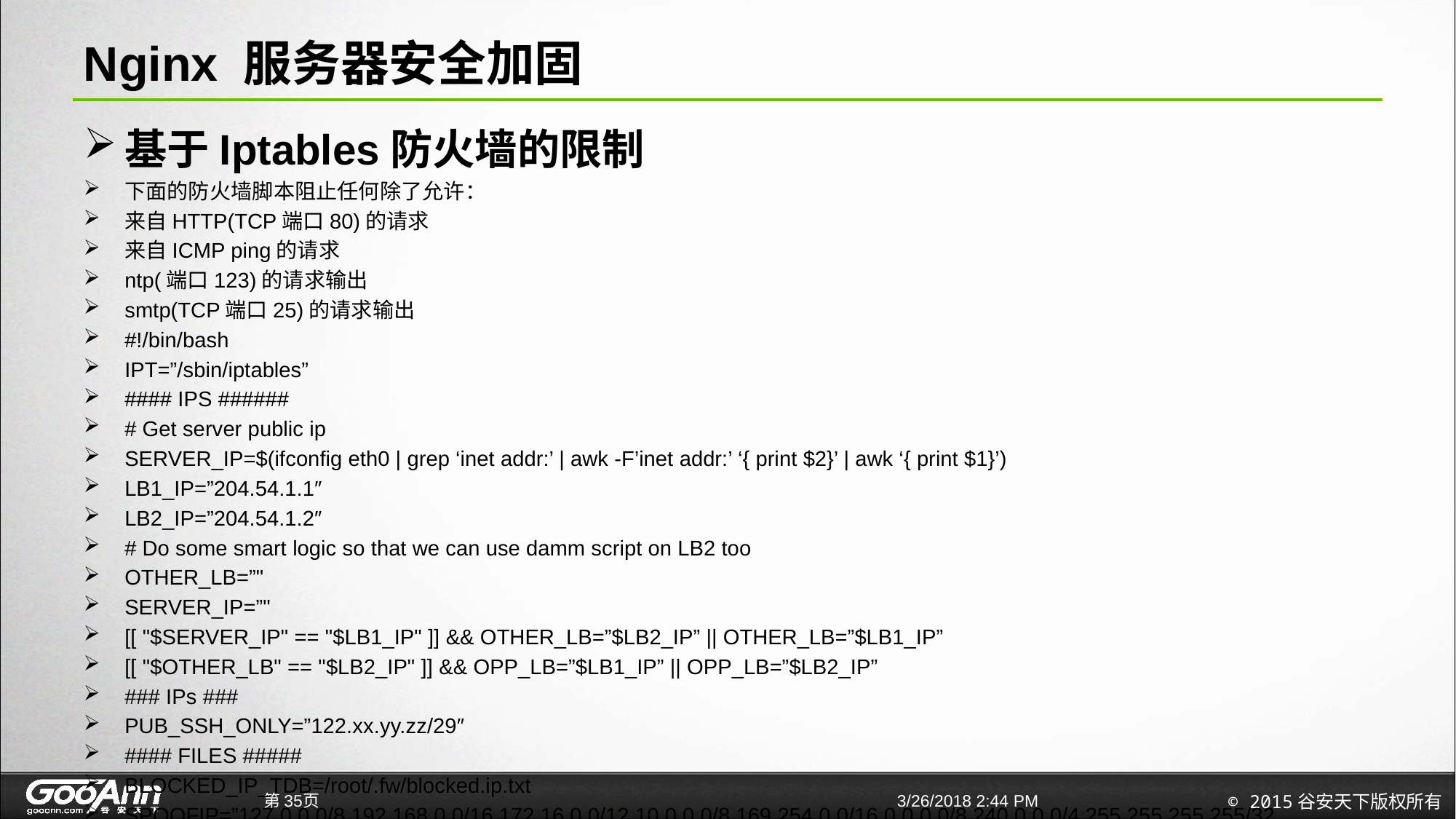

# Nginx 服务器安全加固
基于Iptables防火墙的限制
下面的防火墙脚本阻止任何除了允许：
来自HTTP(TCP端口80)的请求
来自ICMP ping的请求
ntp(端口123)的请求输出
smtp(TCP端口25)的请求输出
#!/bin/bash
IPT=”/sbin/iptables”
#### IPS ######
# Get server public ip
SERVER_IP=$(ifconfig eth0 | grep ‘inet addr:’ | awk -F’inet addr:’ ‘{ print $2}’ | awk ‘{ print $1}’)
LB1_IP=”204.54.1.1″
LB2_IP=”204.54.1.2″
# Do some smart logic so that we can use damm script on LB2 too
OTHER_LB=”"
SERVER_IP=”"
[[ "$SERVER_IP" == "$LB1_IP" ]] && OTHER_LB=”$LB2_IP” || OTHER_LB=”$LB1_IP”
[[ "$OTHER_LB" == "$LB2_IP" ]] && OPP_LB=”$LB1_IP” || OPP_LB=”$LB2_IP”
### IPs ###
PUB_SSH_ONLY=”122.xx.yy.zz/29″
#### FILES #####
BLOCKED_IP_TDB=/root/.fw/blocked.ip.txt
SPOOFIP=”127.0.0.0/8 192.168.0.0/16 172.16.0.0/12 10.0.0.0/8 169.254.0.0/16 0.0.0.0/8 240.0.0.0/4 255.255.255.255/32 168.254.0.0/16 224.0.0.0/4 240.0.0.0/5 248.0.0.0/5 192.0.2.0/24″
BADIPS=$( [[ -f ${BLOCKED_IP_TDB} ]] && egrep -v “^#|^$” ${BLOCKED_IP_TDB})
### Interfaces ###
PUB_IF=”eth0″   # public interface
LO_IF=”lo”      # loopback
VPN_IF=”eth1″   # vpn / private net
### start firewall ###
echo “Setting LB1 $(hostname) Firewall…”
# DROP and close everything
$IPT -P INPUT DROP
$IPT -P OUTPUT DROP
$IPT -P FORWARD DROP
# Unlimited lo access
$IPT -A INPUT -i ${LO_IF} -j ACCEPT
$IPT -A OUTPUT -o ${LO_IF} -j ACCEPT
# Unlimited vpn / pnet access
$IPT -A INPUT -i ${VPN_IF} -j ACCEPT
$IPT -A OUTPUT -o ${VPN_IF} -j ACCEPT
# Drop sync
$IPT -A INPUT -i ${PUB_IF} -p tcp ! –syn -m state –state NEW -j DROP
# Drop Fragments
$IPT -A INPUT -i ${PUB_IF} -f -j DROP
$IPT  -A INPUT -i ${PUB_IF} -p tcp –tcp-flags ALL FIN,URG,PSH -j DROP
$IPT  -A INPUT -i ${PUB_IF} -p tcp –tcp-flags ALL ALL -j DROP
# Drop NULL packets
$IPT  -A INPUT -i ${PUB_IF} -p tcp –tcp-flags ALL NONE -m limit –limit 5/m –limit-burst 7 -j LOG –log-prefix ” NULL Packets “
$IPT  -A INPUT -i ${PUB_IF} -p tcp –tcp-flags ALL NONE -j DROP
$IPT  -A INPUT -i ${PUB_IF} -p tcp –tcp-flags SYN,RST SYN,RST -j DROP
# Drop XMAS
$IPT  -A INPUT -i ${PUB_IF} -p tcp –tcp-flags SYN,FIN SYN,FIN -m limit –limit 5/m –limit-burst 7 -j LOG –log-prefix ” XMAS Packets “
$IPT  -A INPUT -i ${PUB_IF} -p tcp –tcp-flags SYN,FIN SYN,FIN -j DROP
# Drop FIN packet scans
$IPT  -A INPUT -i ${PUB_IF} -p tcp –tcp-flags FIN,ACK FIN -m limit –limit 5/m –limit-burst 7 -j LOG –log-prefix ” Fin Packets Scan “
$IPT  -A INPUT -i ${PUB_IF} -p tcp –tcp-flags FIN,ACK FIN -j DROP
$IPT  -A INPUT -i ${PUB_IF} -p tcp –tcp-flags ALL SYN,RST,ACK,FIN,URG -j DROP
# Log and get rid of broadcast / multicast and invalid
$IPT  -A INPUT -i ${PUB_IF} -m pkttype –pkt-type broadcast -j LOG –log-prefix ” Broadcast “
$IPT  -A INPUT -i ${PUB_IF} -m pkttype –pkt-type broadcast -j DROP
$IPT  -A INPUT -i ${PUB_IF} -m pkttype –pkt-type multicast -j LOG –log-prefix ” Multicast “
$IPT  -A INPUT -i ${PUB_IF} -m pkttype –pkt-type multicast -j DROP
$IPT  -A INPUT -i ${PUB_IF} -m state –state INVALID -j LOG –log-prefix ” Invalid “
$IPT  -A INPUT -i ${PUB_IF} -m state –state INVALID -j DROP
# Log and block spoofed ips
$IPT -N spooflist
for ipblock in $SPOOFIP
do
$IPT -A spooflist -i ${PUB_IF} -s $ipblock -j LOG –log-prefix ” SPOOF List Block “
$IPT -A spooflist -i ${PUB_IF} -s $ipblock -j DROP
done
$IPT -I INPUT -j spooflist
$IPT -I OUTPUT -j spooflist
$IPT -I FORWARD -j spooflist
# Allow ssh only from selected public ips
for ip in ${PUB_SSH_ONLY}
do
$IPT -A INPUT -i ${PUB_IF} -s ${ip} -p tcp -d ${SERVER_IP} –destination-port 22 -j ACCEPT
$IPT -A OUTPUT -o ${PUB_IF} -d ${ip} -p tcp -s ${SERVER_IP} –sport 22 -j ACCEPT
done
# allow incoming ICMP ping pong stuff
$IPT -A INPUT -i ${PUB_IF} -p icmp –icmp-type 8 -s 0/0 -m state –state NEW,ESTABLISHED,RELATED -m limit –limit 30/sec  -j ACCEPT
$IPT -A OUTPUT -o ${PUB_IF} -p icmp –icmp-type 0 -d 0/0 -m state –state ESTABLISHED,RELATED -j ACCEPT
# allow incoming HTTP port 80
$IPT -A INPUT -i ${PUB_IF} -p tcp -s 0/0 –sport 1024:65535 –dport 80 -m state –state NEW,ESTABLISHED -j ACCEPT
$IPT -A OUTPUT -o ${PUB_IF} -p tcp –sport 80 -d 0/0 –dport 1024:65535 -m state –state ESTABLISHED -j ACCEPT
# allow outgoing ntp
$IPT -A OUTPUT -o ${PUB_IF} -p udp –dport 123 -m state –state NEW,ESTABLISHED -j ACCEPT
$IPT -A INPUT -i ${PUB_IF} -p udp –sport 123 -m state –state ESTABLISHED -j ACCEPT
# allow outgoing smtp
$IPT -A OUTPUT -o ${PUB_IF} -p tcp –dport 25 -m state –state NEW,ESTABLISHED -j ACCEPT
$IPT -A INPUT -i ${PUB_IF} -p tcp –sport 25 -m state –state ESTABLISHED -j ACCEPT
### add your other rules here ####
#######################
# drop and log everything else
$IPT -A INPUT -m limit –limit 5/m –limit-burst 7 -j LOG –log-prefix ” DEFAULT DROP “
$IPT -A INPUT -j DROP
exit 0